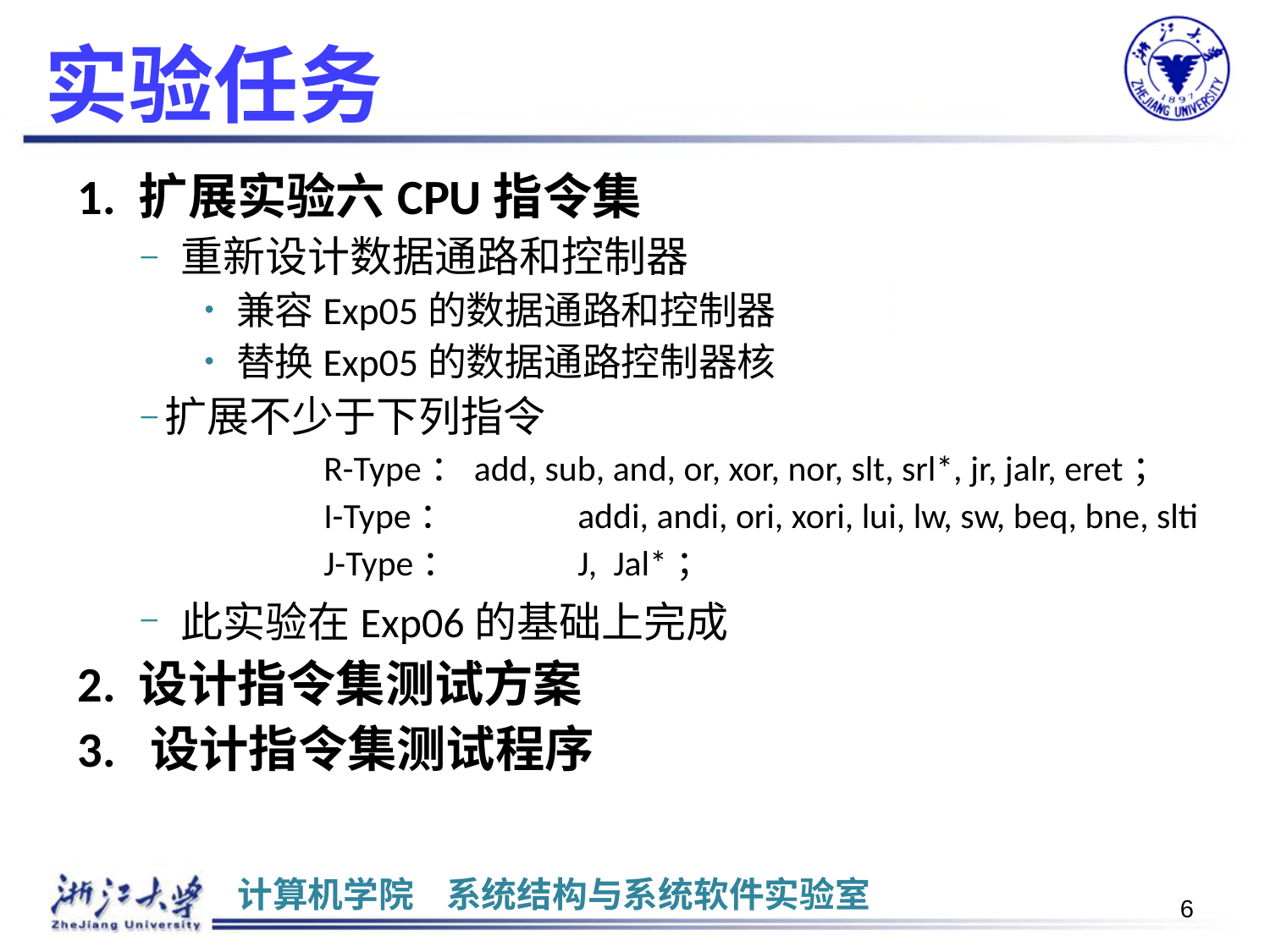

# 实验任务
1. 扩展实验六CPU指令集
重新设计数据通路和控制器
兼容Exp05的数据通路和控制器
替换Exp05的数据通路控制器核
扩展不少于下列指令
	R-Type：add, sub, and, or, xor, nor, slt, srl*, jr, jalr, eret；
	I-Type：	addi, andi, ori, xori, lui, lw, sw, beq, bne, slti
	J-Type：	J,  Jal*；
此实验在Exp06的基础上完成
2. 设计指令集测试方案
3.  设计指令集测试程序
6